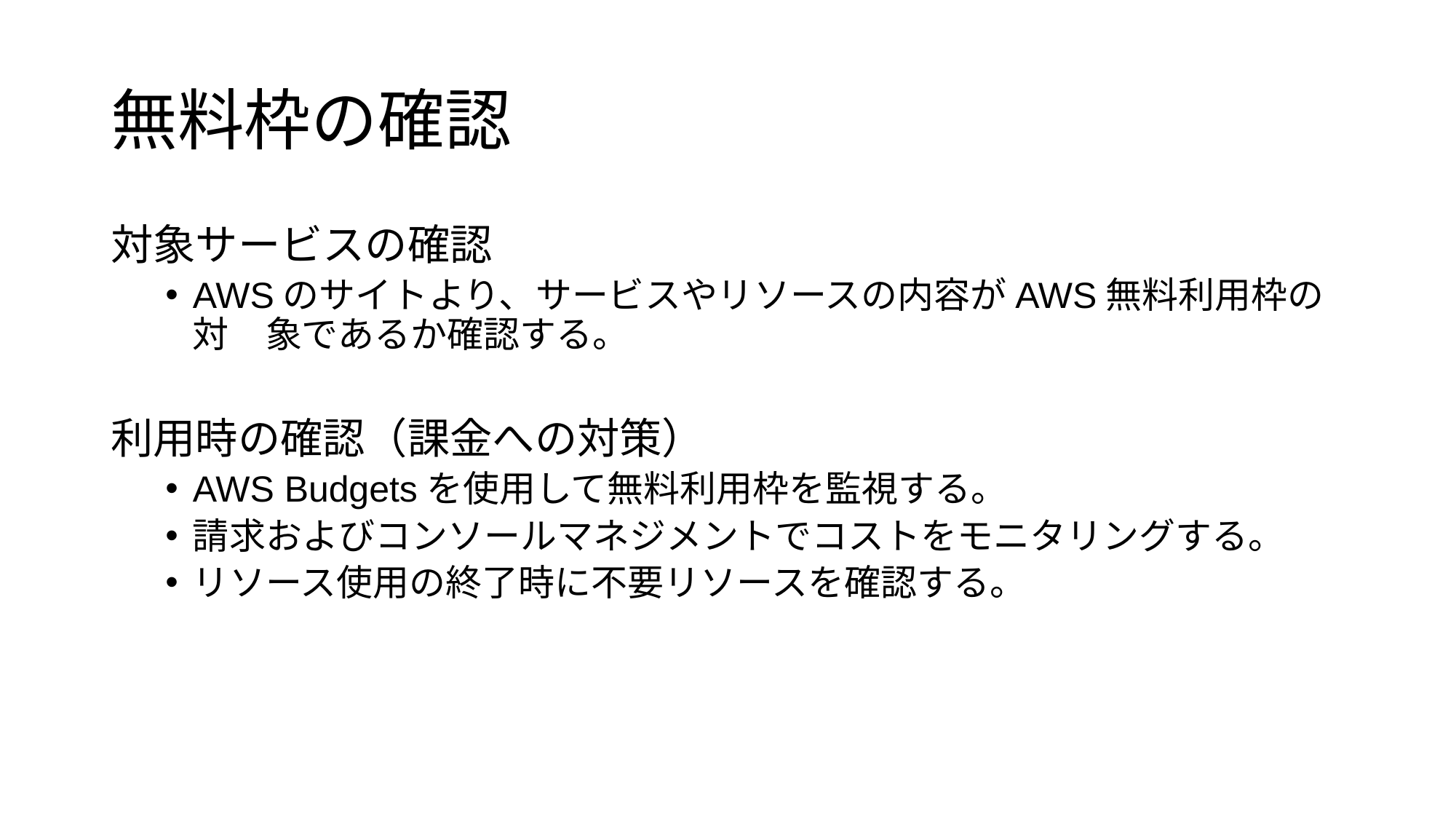

# 無料枠の確認
対象サービスの確認
AWSのサイトより、サービスやリソースの内容がAWS無料利用枠の対　象であるか確認する。

利用時の確認（課金への対策）
AWS Budgetsを使用して無料利用枠を監視する。
請求およびコンソールマネジメントでコストをモニタリングする。
リソース使用の終了時に不要リソースを確認する。